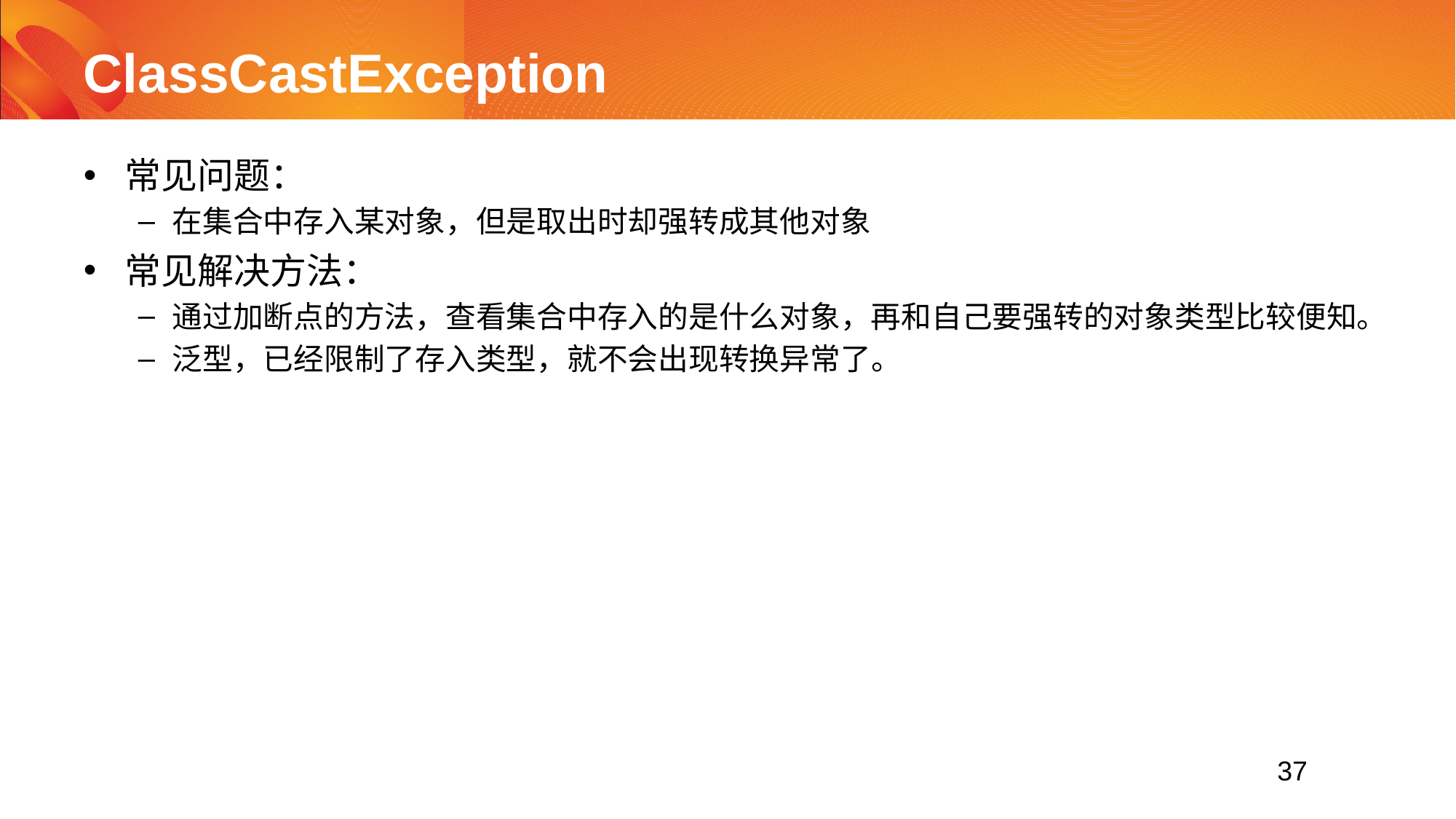

# ClassCastException
常见问题：
在集合中存入某对象，但是取出时却强转成其他对象
常见解决方法：
通过加断点的方法，查看集合中存入的是什么对象，再和自己要强转的对象类型比较便知。
泛型，已经限制了存入类型，就不会出现转换异常了。